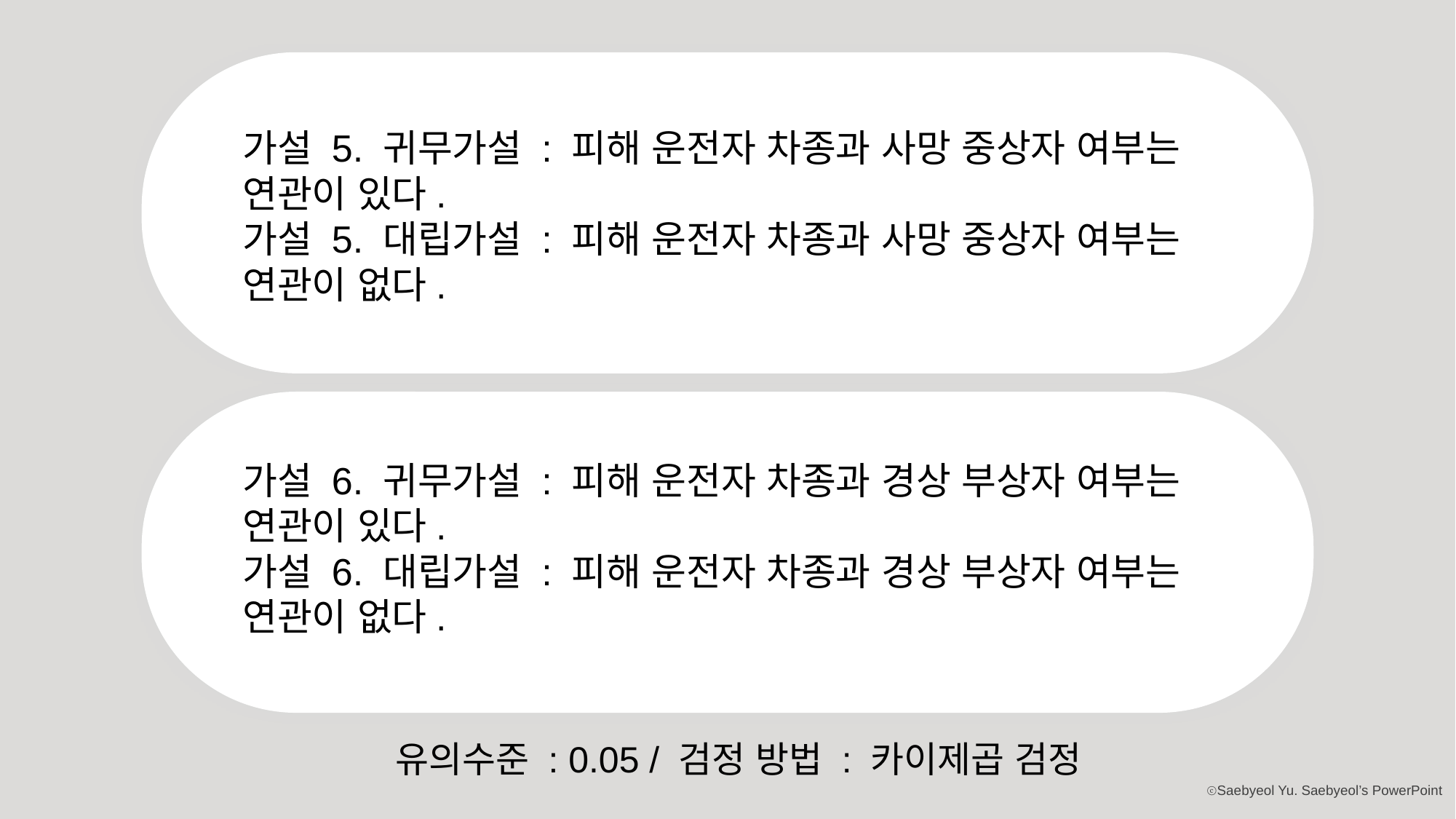

가설 5. 귀무가설 : 피해 운전자 차종과 사망 중상자 여부는 연관이 있다.
가설 5. 대립가설 : 피해 운전자 차종과 사망 중상자 여부는 연관이 없다.

가설 6. 귀무가설 : 피해 운전자 차종과 경상 부상자 여부는 연관이 있다.
가설 6. 대립가설 : 피해 운전자 차종과 경상 부상자 여부는 연관이 없다.
유의수준 : 0.05 / 검정 방법 : 카이제곱 검정